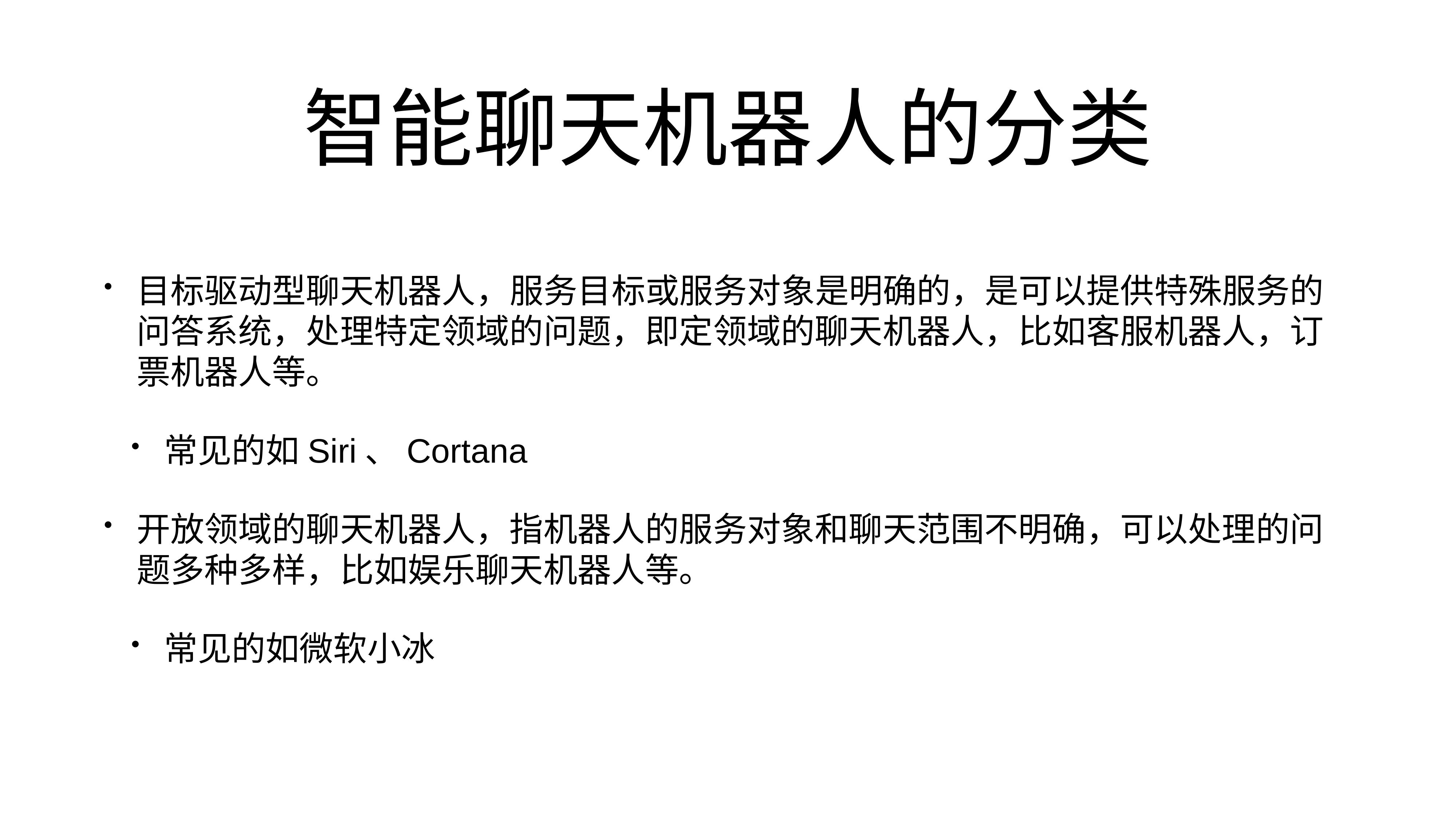

# 智能聊天机器人的分类
目标驱动型聊天机器人，服务目标或服务对象是明确的，是可以提供特殊服务的问答系统，处理特定领域的问题，即定领域的聊天机器人，比如客服机器人，订票机器人等。
常见的如Siri、Cortana
开放领域的聊天机器人，指机器人的服务对象和聊天范围不明确，可以处理的问题多种多样，比如娱乐聊天机器人等。
常见的如微软小冰